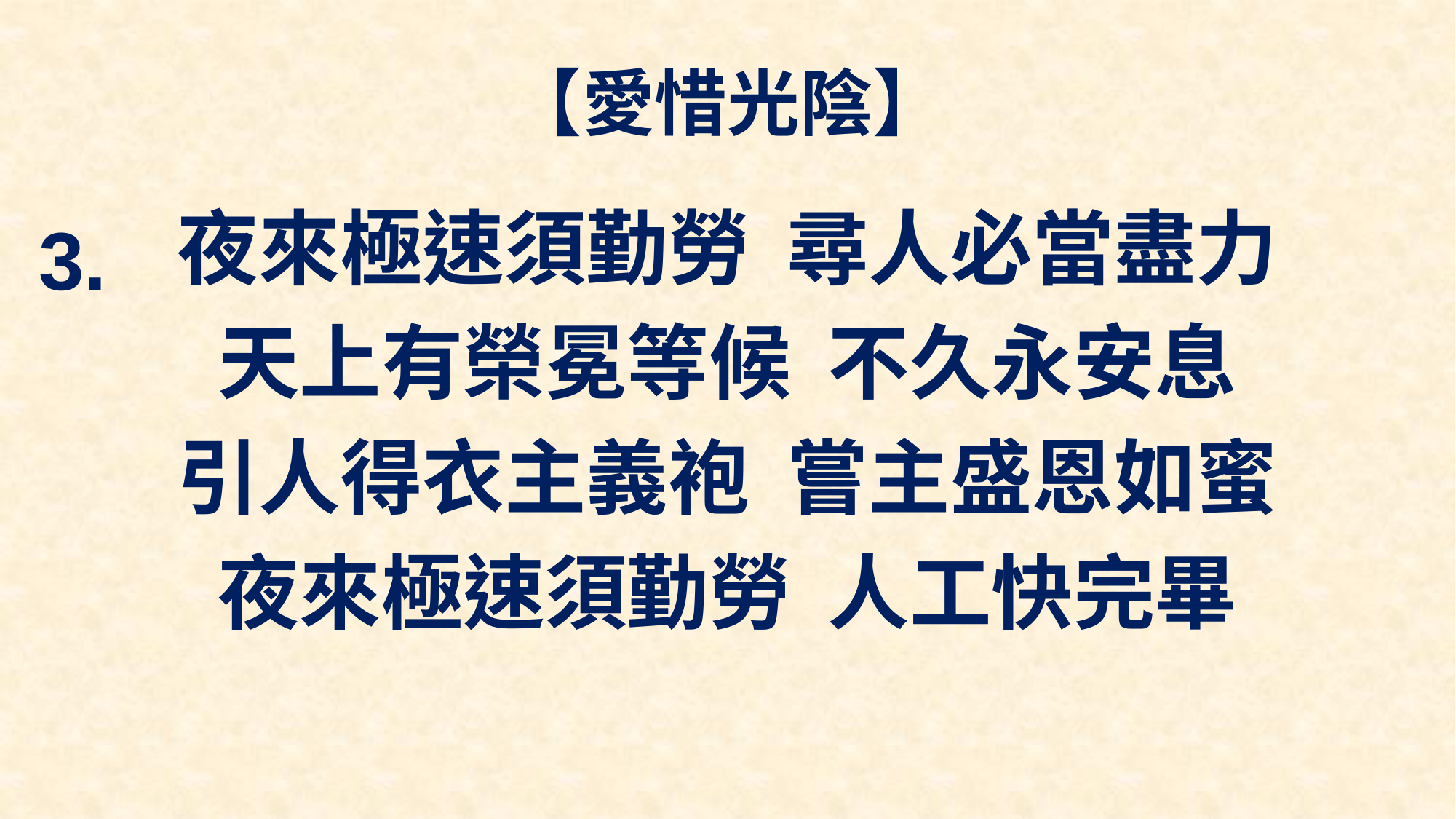

# 【愛惜光陰】
夜來極速須勤勞  尋人必當盡力
天上有榮冕等候  不久永安息
引人得衣主義袍  嘗主盛恩如蜜
夜來極速須勤勞  人工快完畢
3.